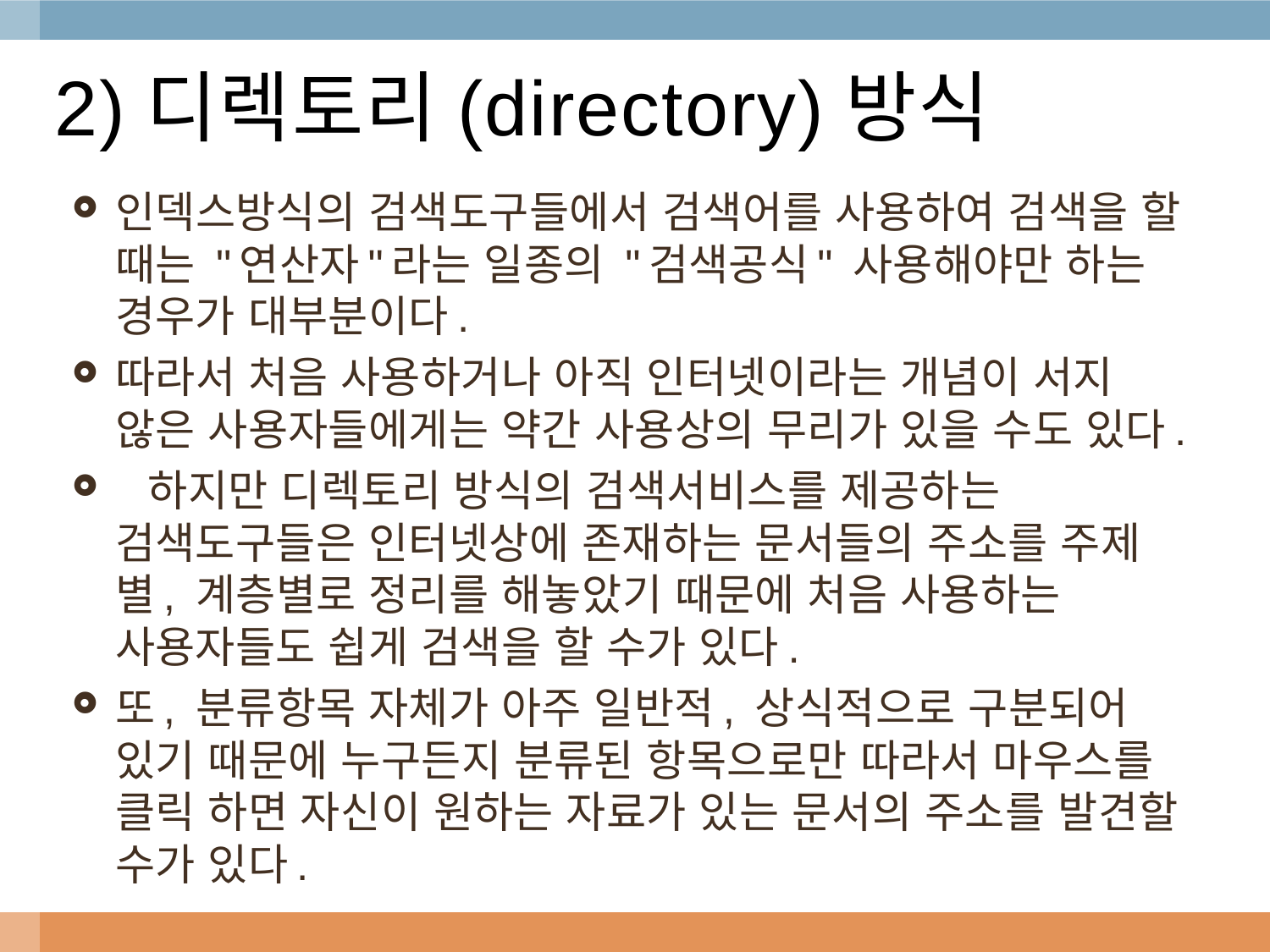

# 2)디렉토리(directory)방식
인덱스방식의 검색도구들에서 검색어를 사용하여 검색을 할 때는 "연산자"라는 일종의 "검색공식" 사용해야만 하는 경우가 대부분이다.
따라서 처음 사용하거나 아직 인터넷이라는 개념이 서지 않은 사용자들에게는 약간 사용상의 무리가 있을 수도 있다.
  하지만 디렉토리 방식의 검색서비스를 제공하는 검색도구들은 인터넷상에 존재하는 문서들의 주소를 주제별, 계층별로 정리를 해놓았기 때문에 처음 사용하는 사용자들도 쉽게 검색을 할 수가 있다.
또, 분류항목 자체가 아주 일반적, 상식적으로 구분되어 있기 때문에 누구든지 분류된 항목으로만 따라서 마우스를 클릭 하면 자신이 원하는 자료가 있는 문서의 주소를 발견할 수가 있다.